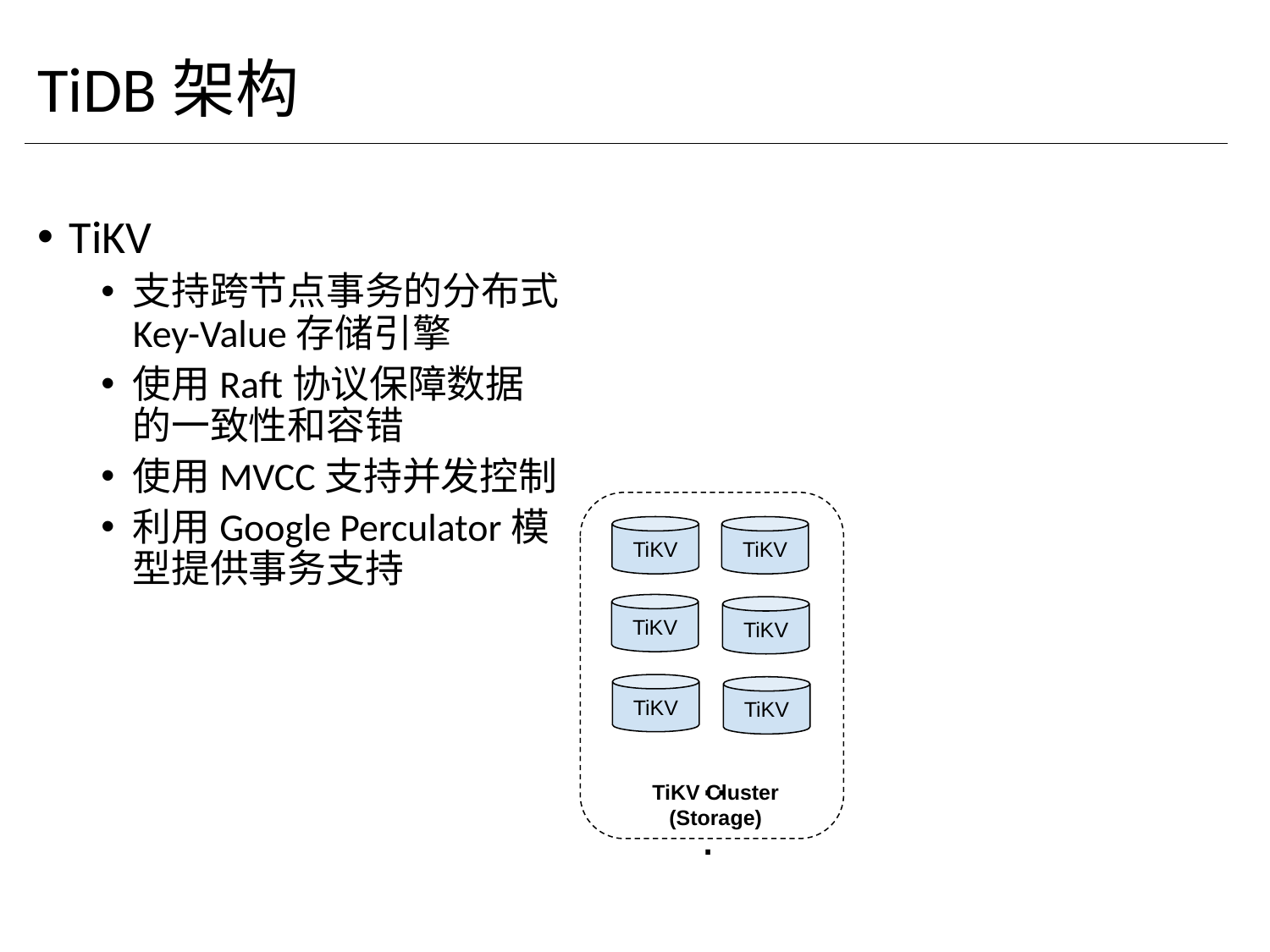

# TiDB架构
TiKV
支持跨节点事务的分布式Key-Value存储引擎
使用Raft协议保障数据的一致性和容错
使用MVCC支持并发控制
利用Google Perculator模型提供事务支持

TiKV
TiKV
TiKV
TiKV
TiKV
TiKV
...
TiKV Cluster (Storage)